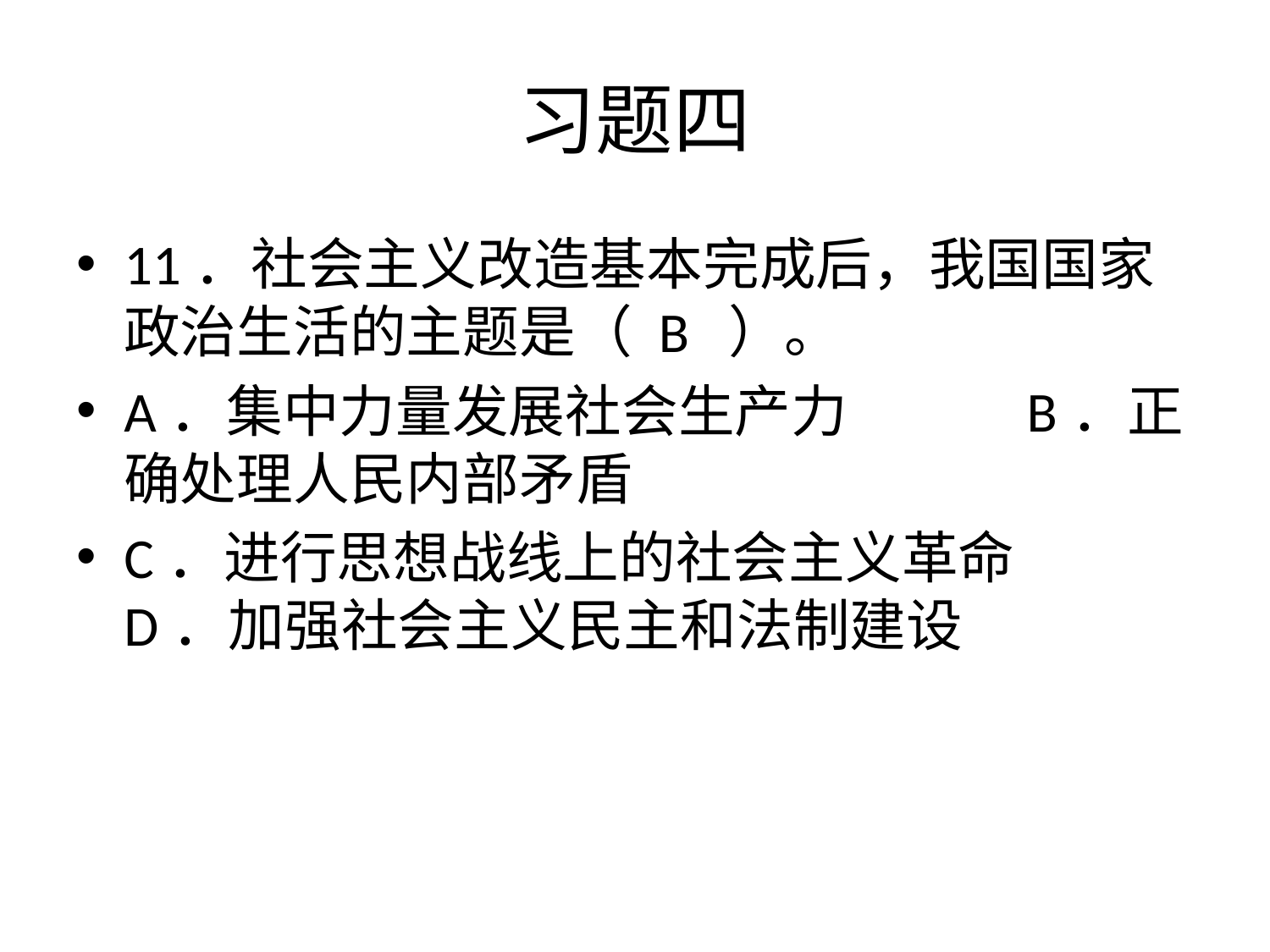

# 习题四
11．社会主义改造基本完成后，我国国家政治生活的主题是（ B  ）。
A．集中力量发展社会生产力             B．正确处理人民内部矛盾
C．进行思想战线上的社会主义革命       D．加强社会主义民主和法制建设